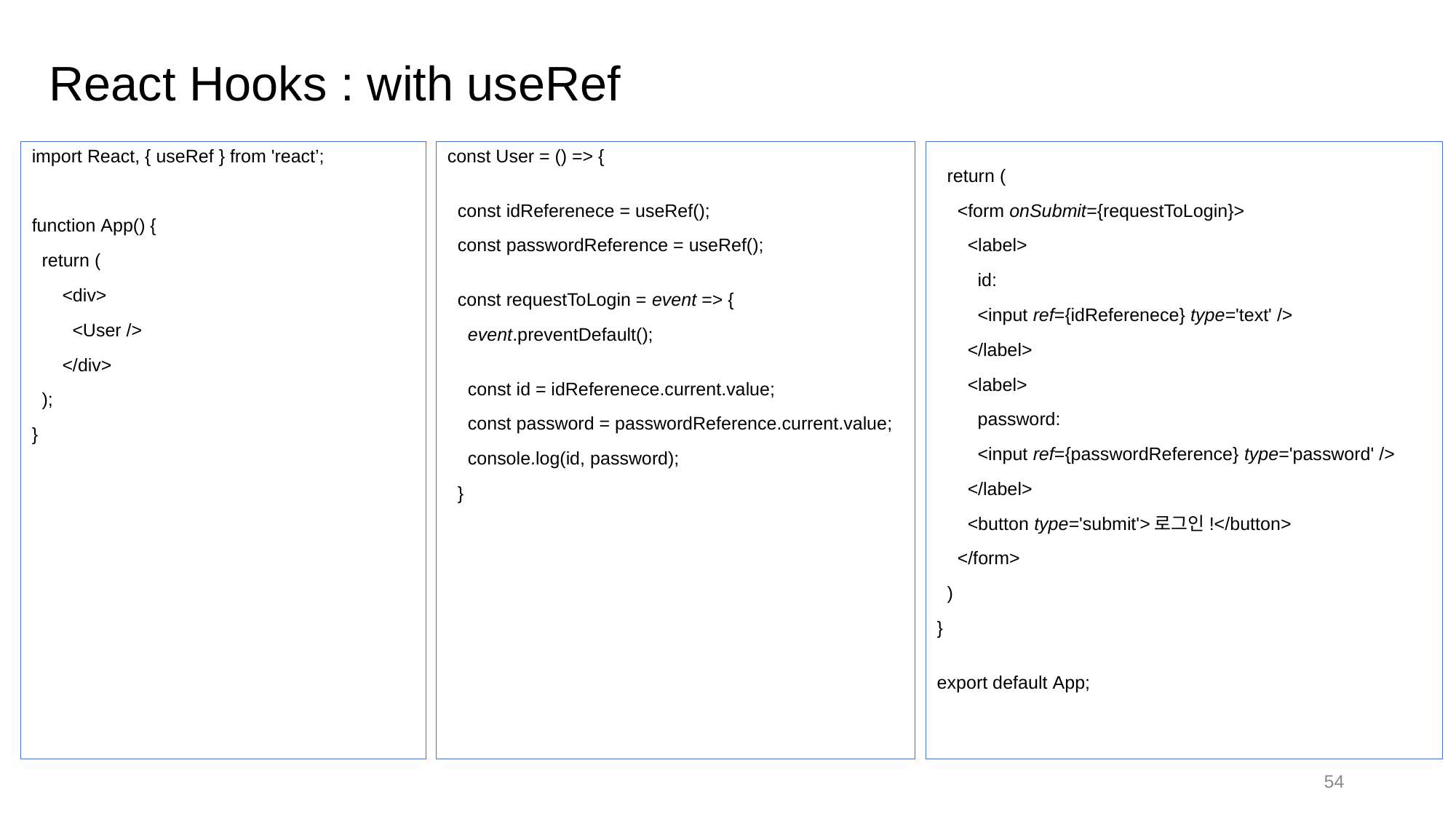

# React Hooks : with useRef
const User = () => {
  const idReferenece = useRef();
  const passwordReference = useRef();
  const requestToLogin = event => {
    event.preventDefault();
    const id = idReferenece.current.value;
    const password = passwordReference.current.value;
    console.log(id, password);
  }
  return (
    <form onSubmit={requestToLogin}>
      <label>
        id:
        <input ref={idReferenece} type='text' />
      </label>
      <label>
        password:
        <input ref={passwordReference} type='password' />
      </label>
      <button type='submit'>로그인!</button>
    </form>
  )
}
export default App;
import React, { useRef } from 'react’;

function App() {
  return (
      <div>
        <User />
      </div>
  );
}

54